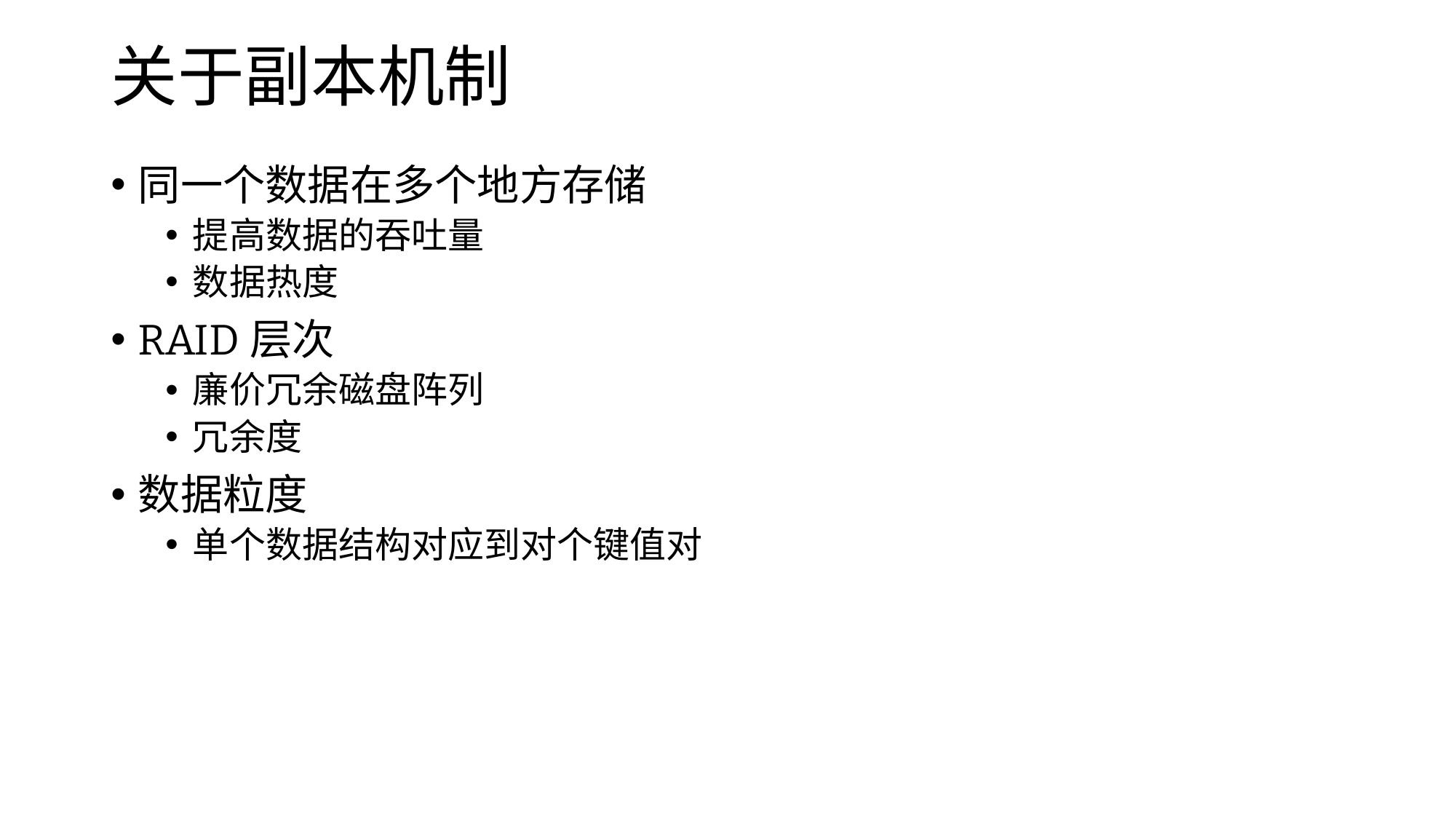

# 关于副本机制
同一个数据在多个地方存储
提高数据的吞吐量
数据热度
RAID层次
廉价冗余磁盘阵列
冗余度
数据粒度
单个数据结构对应到对个键值对